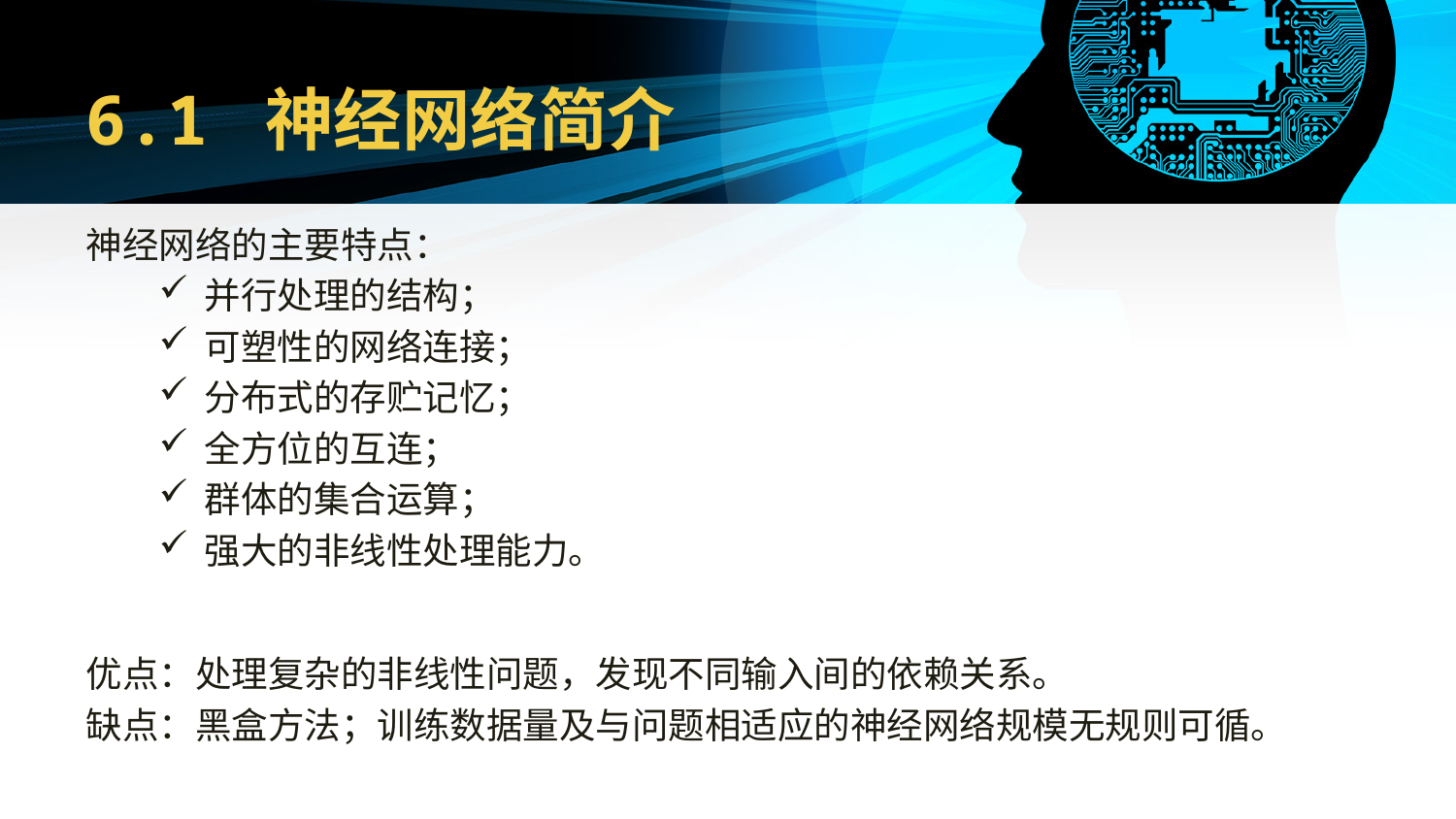

# 6.1 神经网络简介
神经网络的主要特点：
并行处理的结构；
可塑性的网络连接；
分布式的存贮记忆；
全方位的互连；
群体的集合运算；
强大的非线性处理能力。

优点：处理复杂的非线性问题，发现不同输入间的依赖关系。
缺点：黑盒方法；训练数据量及与问题相适应的神经网络规模无规则可循。